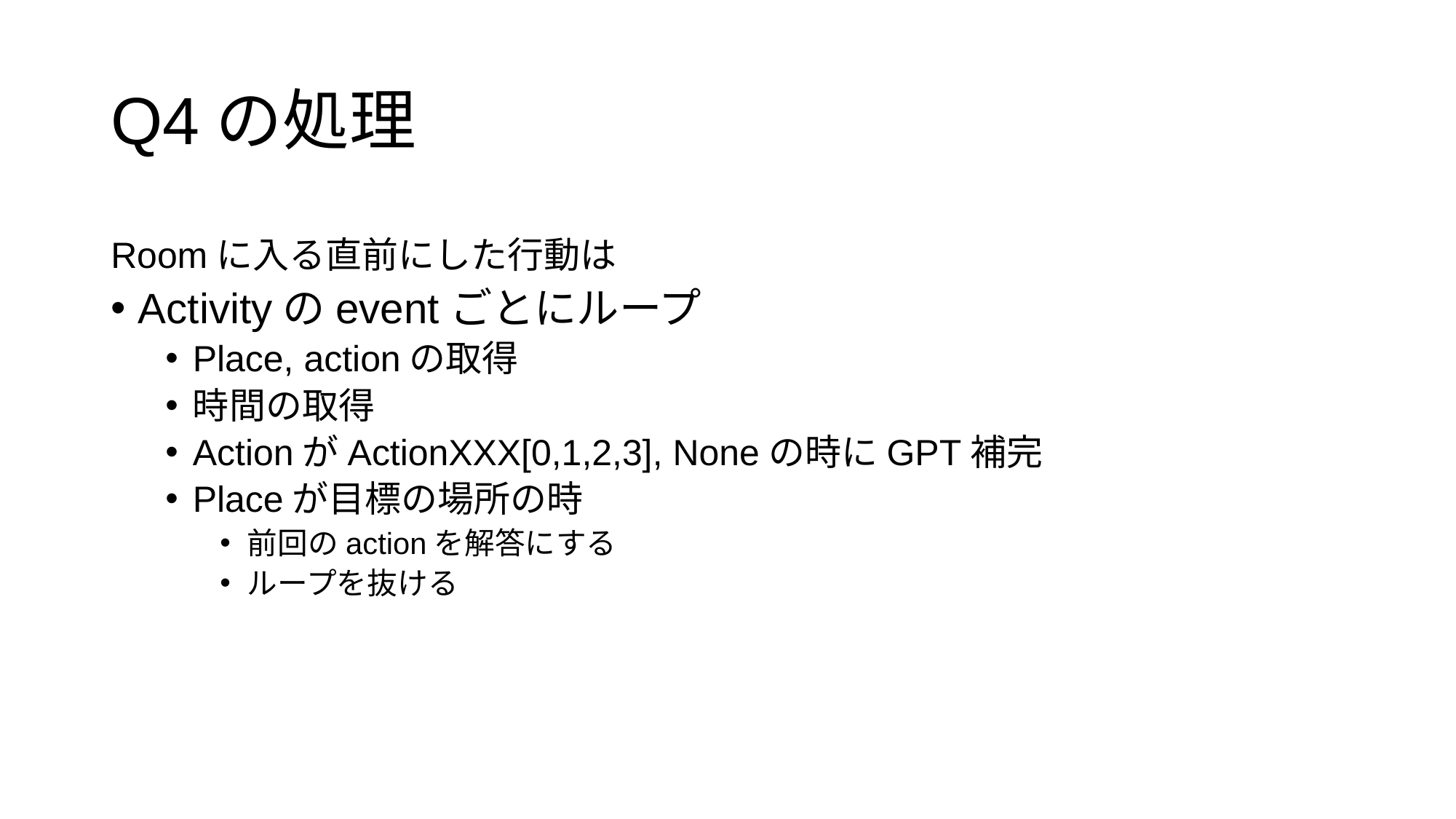

# Q4の処理
Roomに入る直前にした行動は
Activityのeventごとにループ
Place, actionの取得
時間の取得
ActionがActionXXX[0,1,2,3], Noneの時にGPT補完
Placeが目標の場所の時
前回のactionを解答にする
ループを抜ける